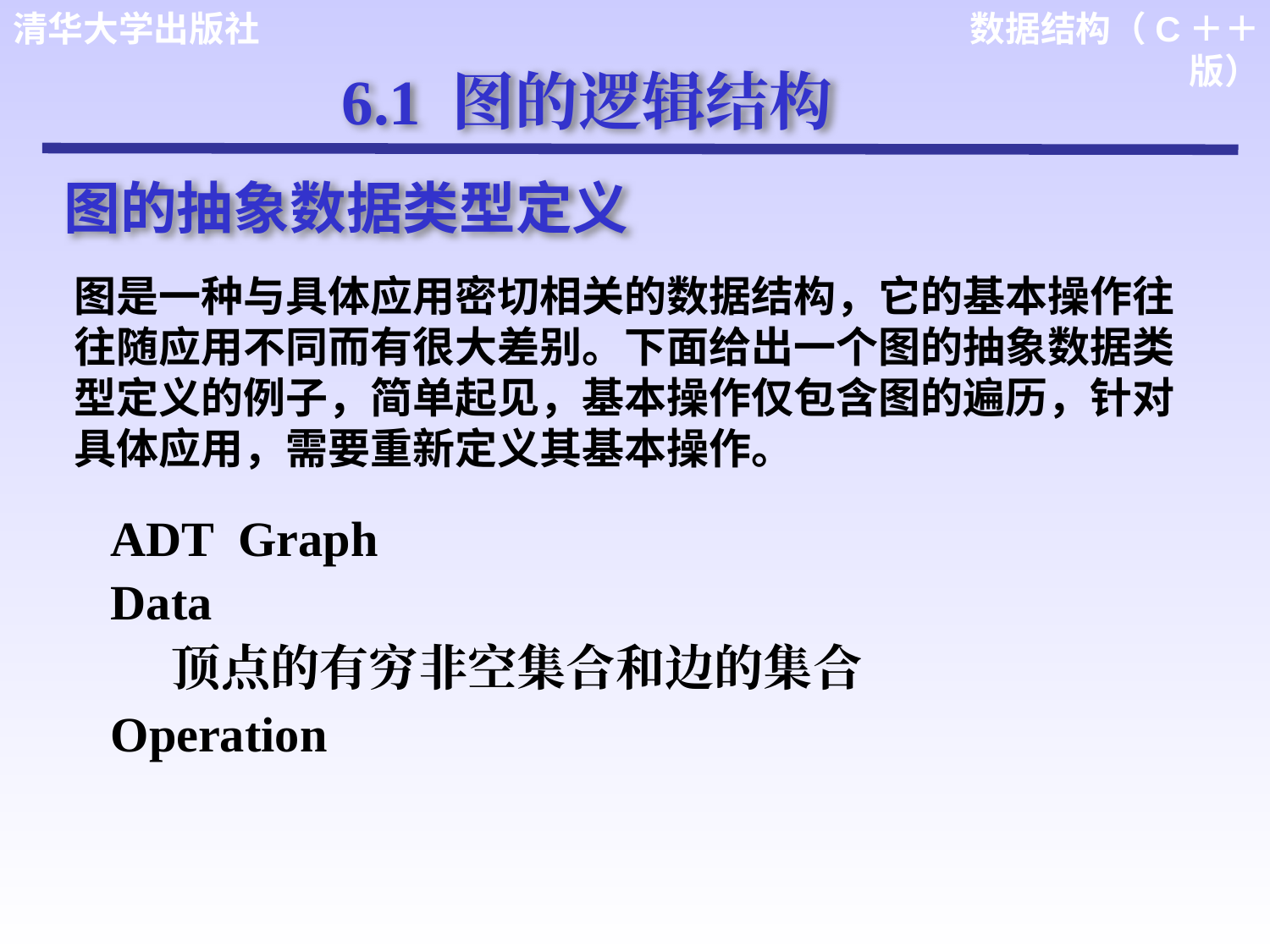

6.1 图的逻辑结构
图的抽象数据类型定义
图是一种与具体应用密切相关的数据结构，它的基本操作往往随应用不同而有很大差别。下面给出一个图的抽象数据类型定义的例子，简单起见，基本操作仅包含图的遍历，针对具体应用，需要重新定义其基本操作。
ADT  Graph
Data
    顶点的有穷非空集合和边的集合
Operation